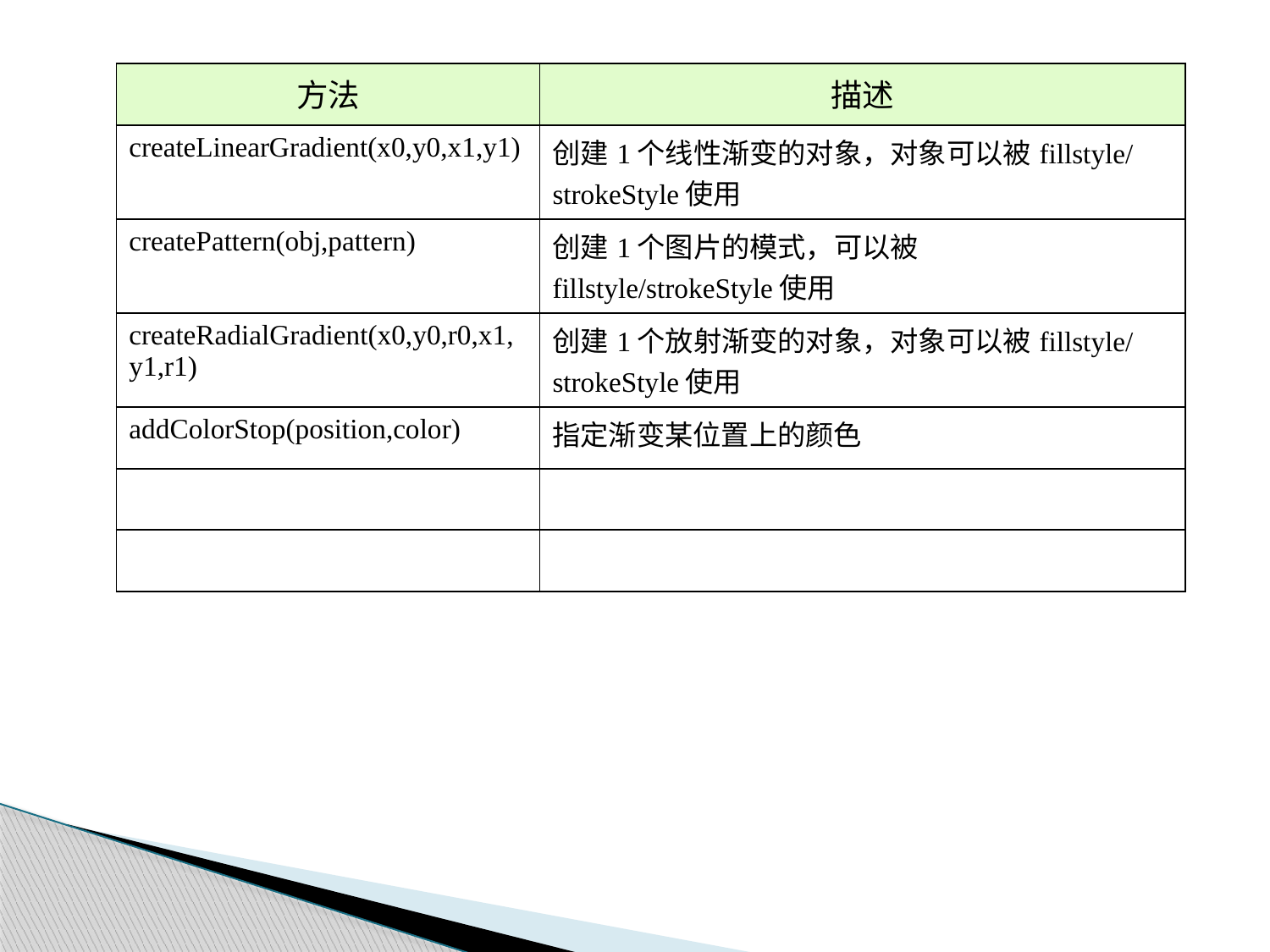

| 方法 | 描述 |
| --- | --- |
| createLinearGradient(x0,y0,x1,y1) | 创建1个线性渐变的对象，对象可以被fillstyle/strokeStyle使用 |
| createPattern(obj,pattern) | 创建1个图片的模式，可以被 fillstyle/strokeStyle使用 |
| createRadialGradient(x0,y0,r0,x1,y1,r1) | 创建1个放射渐变的对象，对象可以被fillstyle/strokeStyle使用 |
| addColorStop(position,color) | 指定渐变某位置上的颜色 |
|  |  |
|  |  |